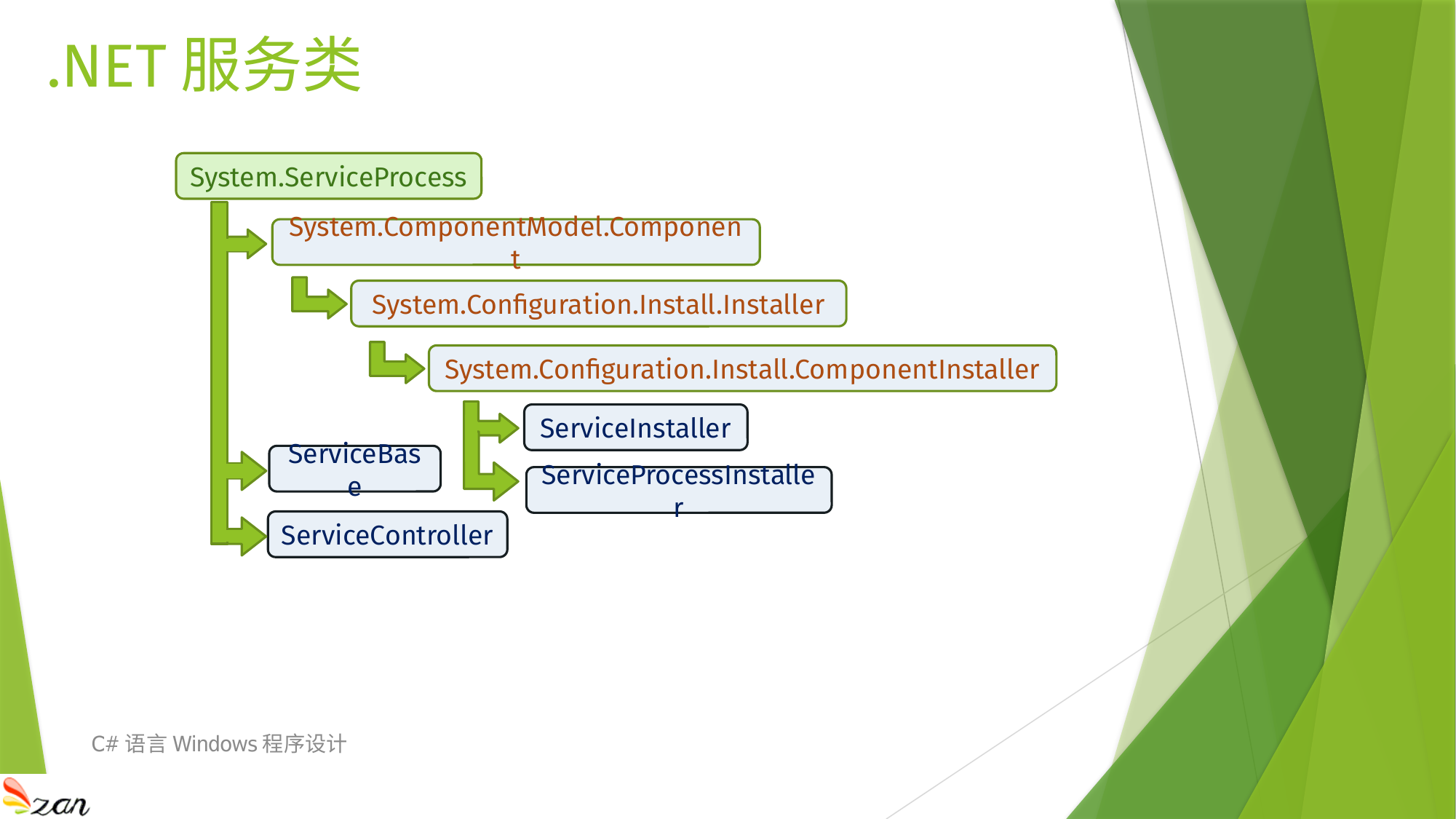

# .NET服务类
System.ServiceProcess

System.ComponentModel.Component

System.Configuration.Install.Installer

System.Configuration.Install.ComponentInstaller

ServiceInstaller

ServiceBase

ServiceProcessInstaller

ServiceController

C#语言Windows程序设计